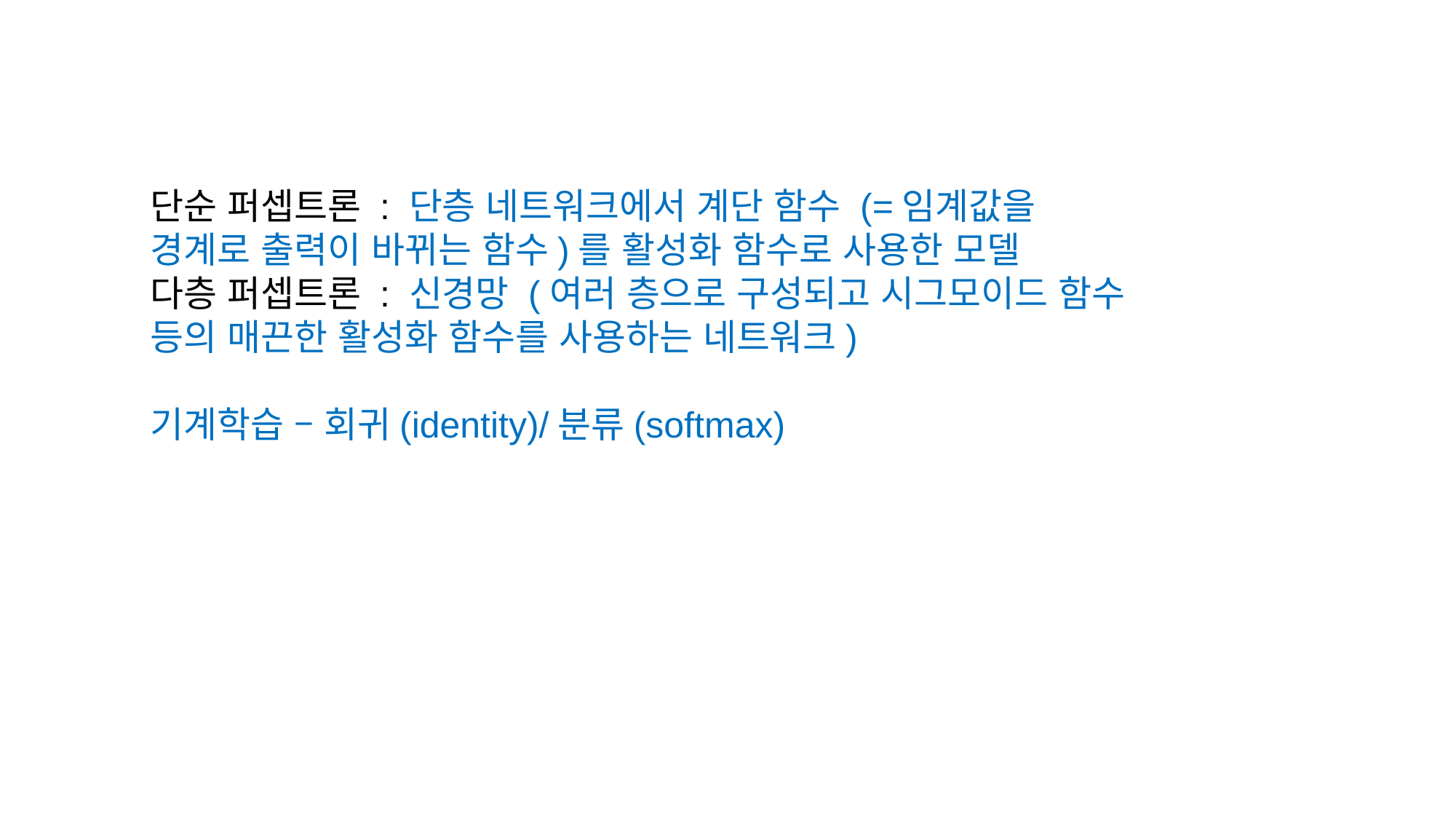

단순 퍼셉트론 : 단층 네트워크에서 계단 함수 (=임계값을 경계로 출력이 바뀌는 함수)를 활성화 함수로 사용한 모델
다층 퍼셉트론 : 신경망 (여러 층으로 구성되고 시그모이드 함수 등의 매끈한 활성화 함수를 사용하는 네트워크)

기계학습 – 회귀(identity)/분류(softmax)